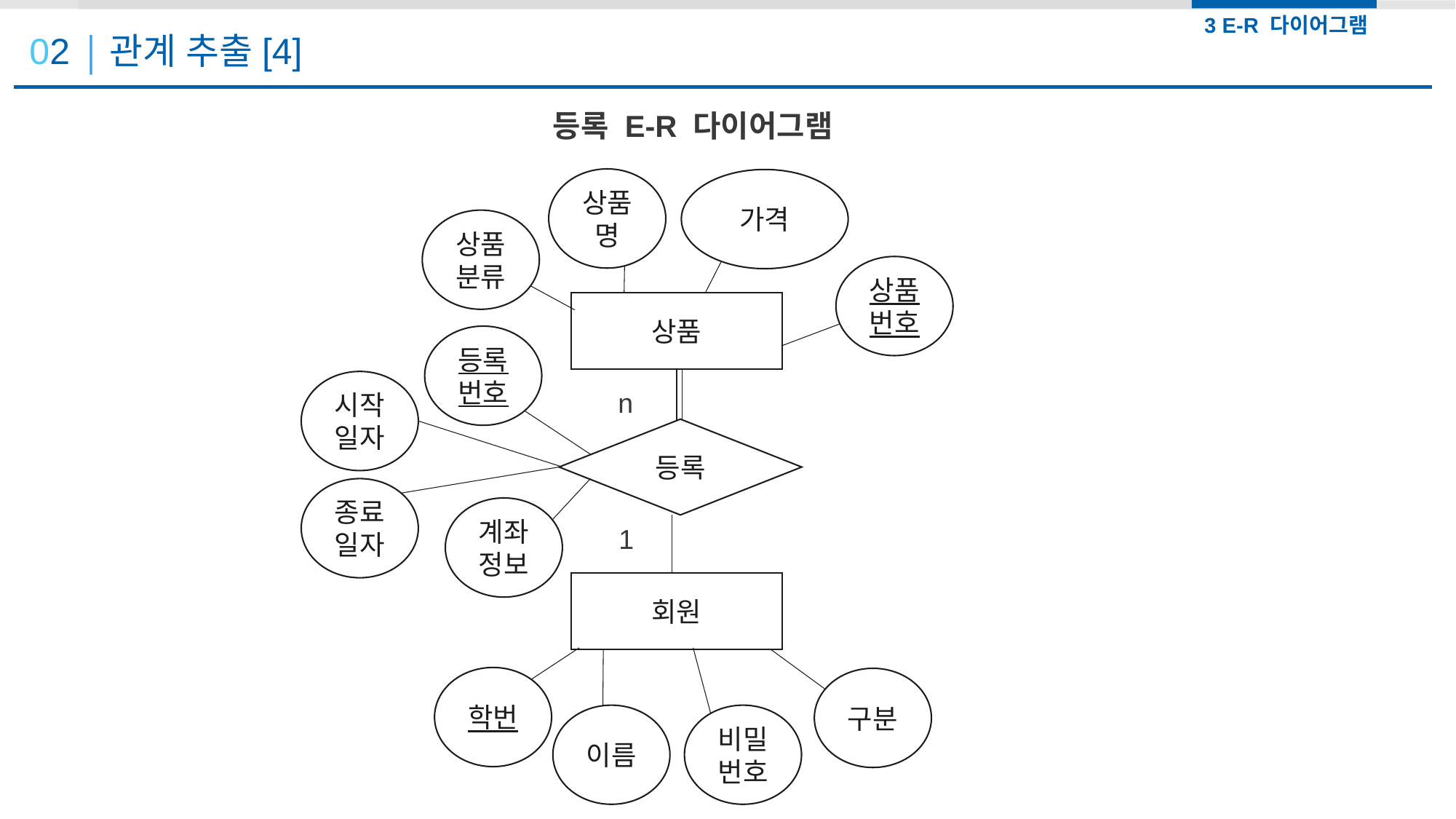

3 E-R 다이어그램
02   관계 추출[4]
등록 E-R 다이어그램
상품명
가격
상품분류
상품번호
상품
등록번호
시작일자
n
등록
종료일자
계좌정보
1
회원
학번
구분
이름
비밀번호